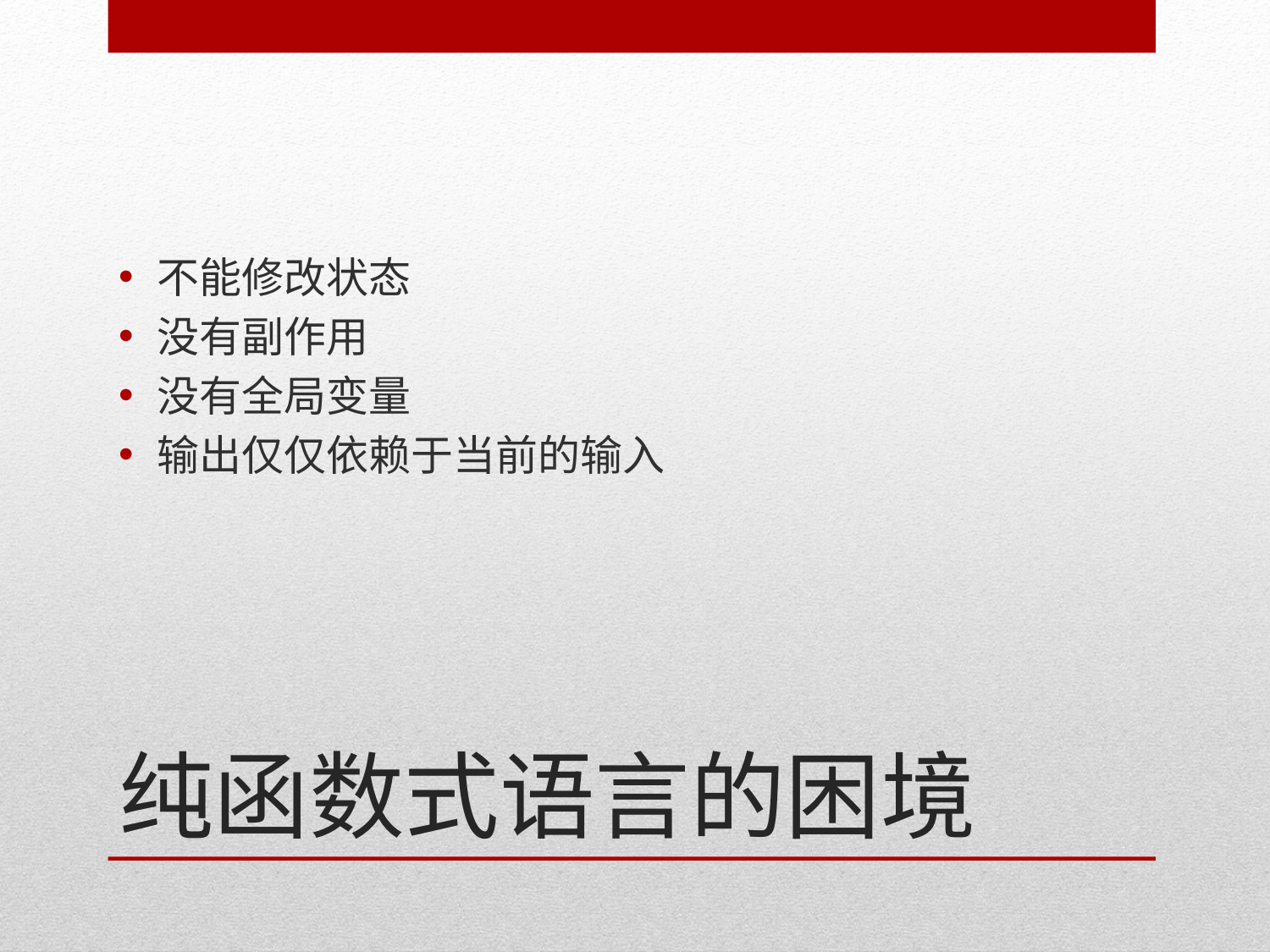

不能修改状态
没有副作用
没有全局变量
输出仅仅依赖于当前的输入
# 纯函数式语言的困境